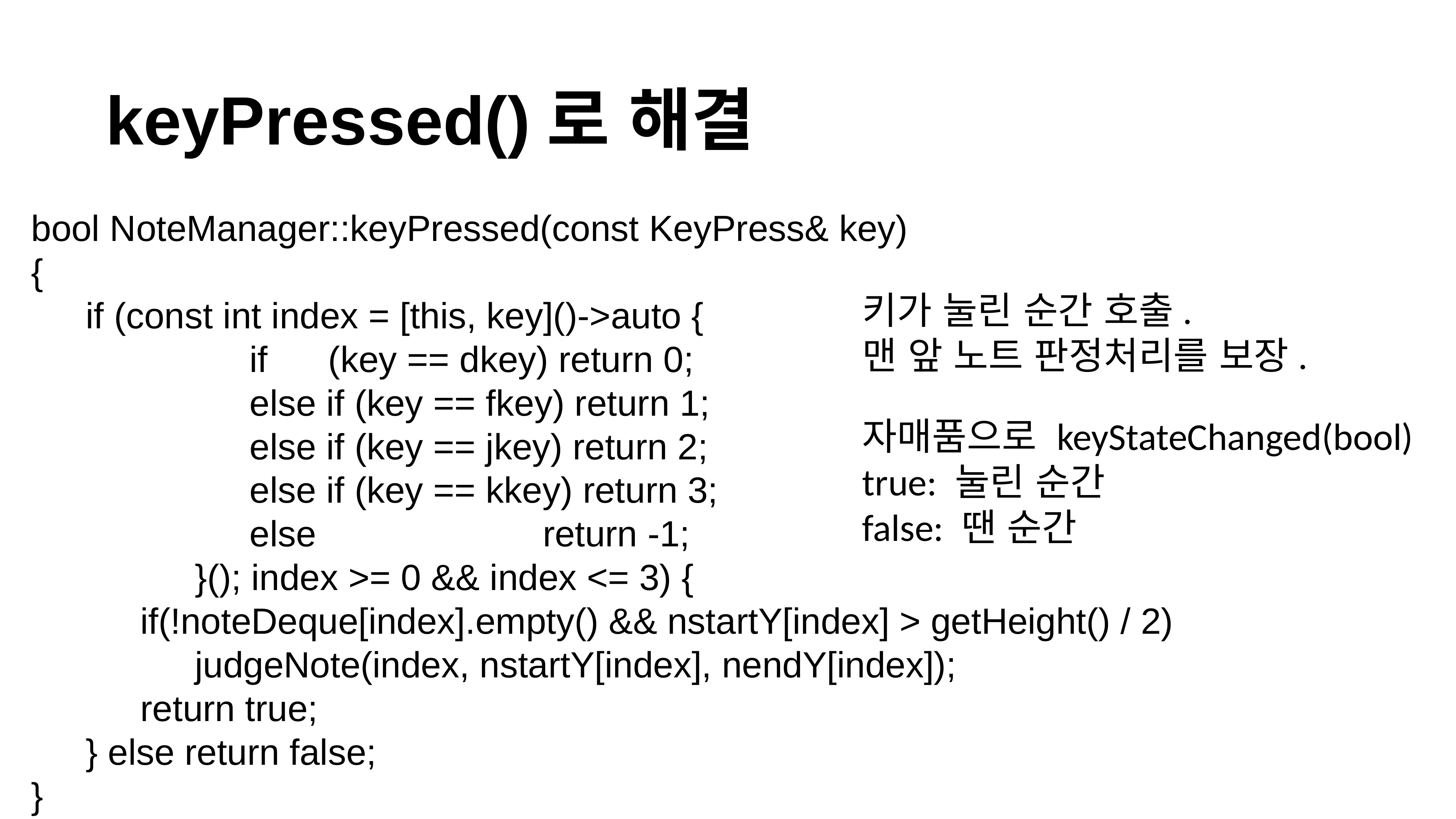

keyPressed()로 해결
bool NoteManager::keyPressed(const KeyPress& key)
{
	if (const int index = [this, key]()->auto {
				if      (key == dkey) return 0;
				else if (key == fkey) return 1;
				else if (key == jkey) return 2;
				else if (key == kkey) return 3;
				else				  return -1;
			}(); index >= 0 && index <= 3) {
		if(!noteDeque[index].empty() && nstartY[index] > getHeight() / 2)
			judgeNote(index, nstartY[index], nendY[index]);
		return true;
	} else return false;
}
키가 눌린 순간 호출.
맨 앞 노트 판정처리를 보장.
자매품으로 keyStateChanged(bool)
true: 눌린 순간
false: 땐 순간